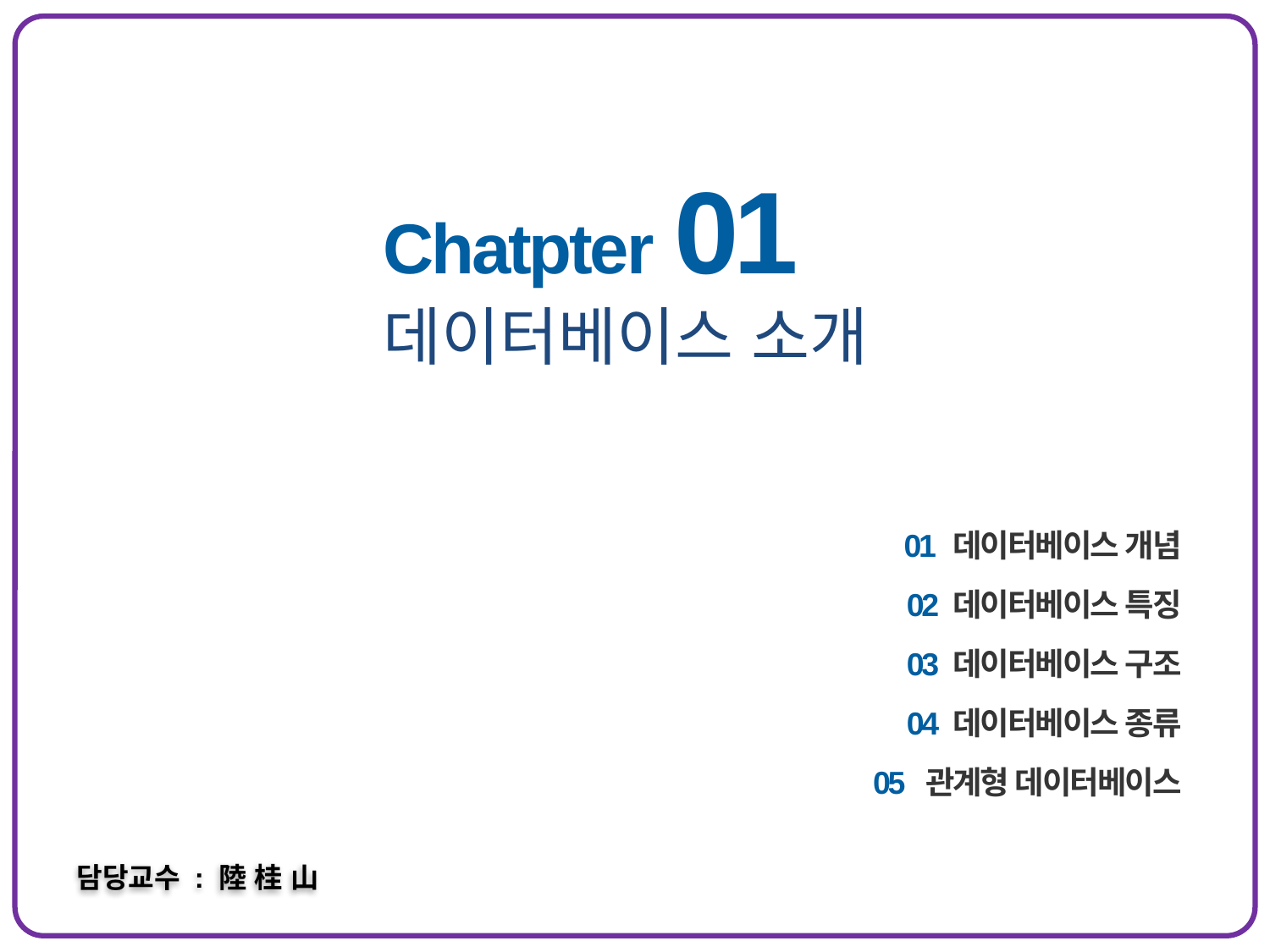

Chatpter 01
데이터베이스 소개
01 데이터베이스 개념
02 데이터베이스 특징
03 데이터베이스 구조
04 데이터베이스 종류
05  관계형 데이터베이스
담당교수 : 陸 桂 山